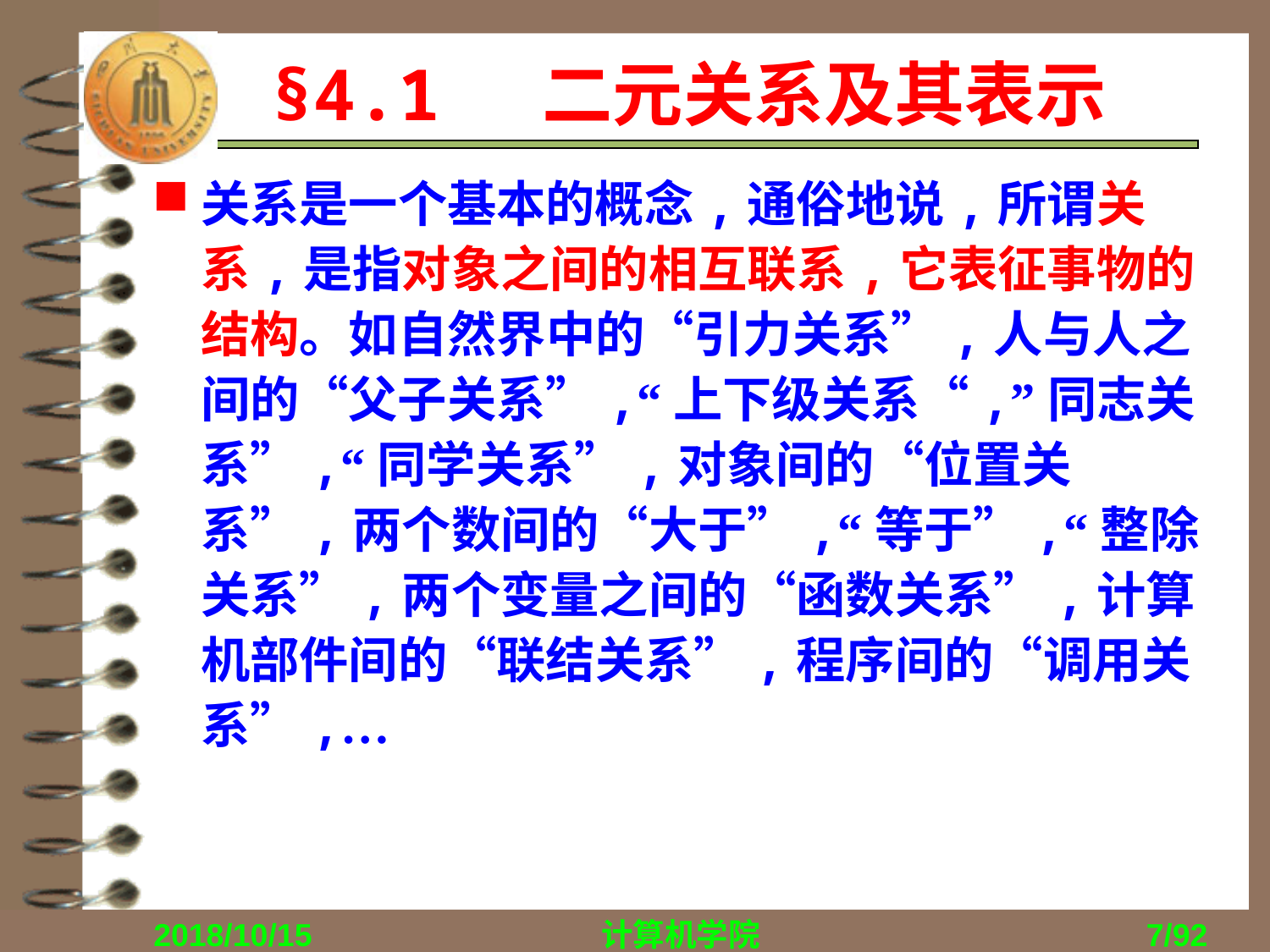

# §4.1  二元关系及其表示
关系是一个基本的概念,通俗地说,所谓关系,是指对象之间的相互联系,它表征事物的结构。如自然界中的“引力关系”,人与人之间的“父子关系”,“上下级关系“,”同志关系”,“同学关系”,对象间的“位置关系”,两个数间的“大于”,“等于”,“整除关系”,两个变量之间的“函数关系”,计算机部件间的“联结关系”,程序间的“调用关系”,…
2018/10/15
计算机学院
7/92